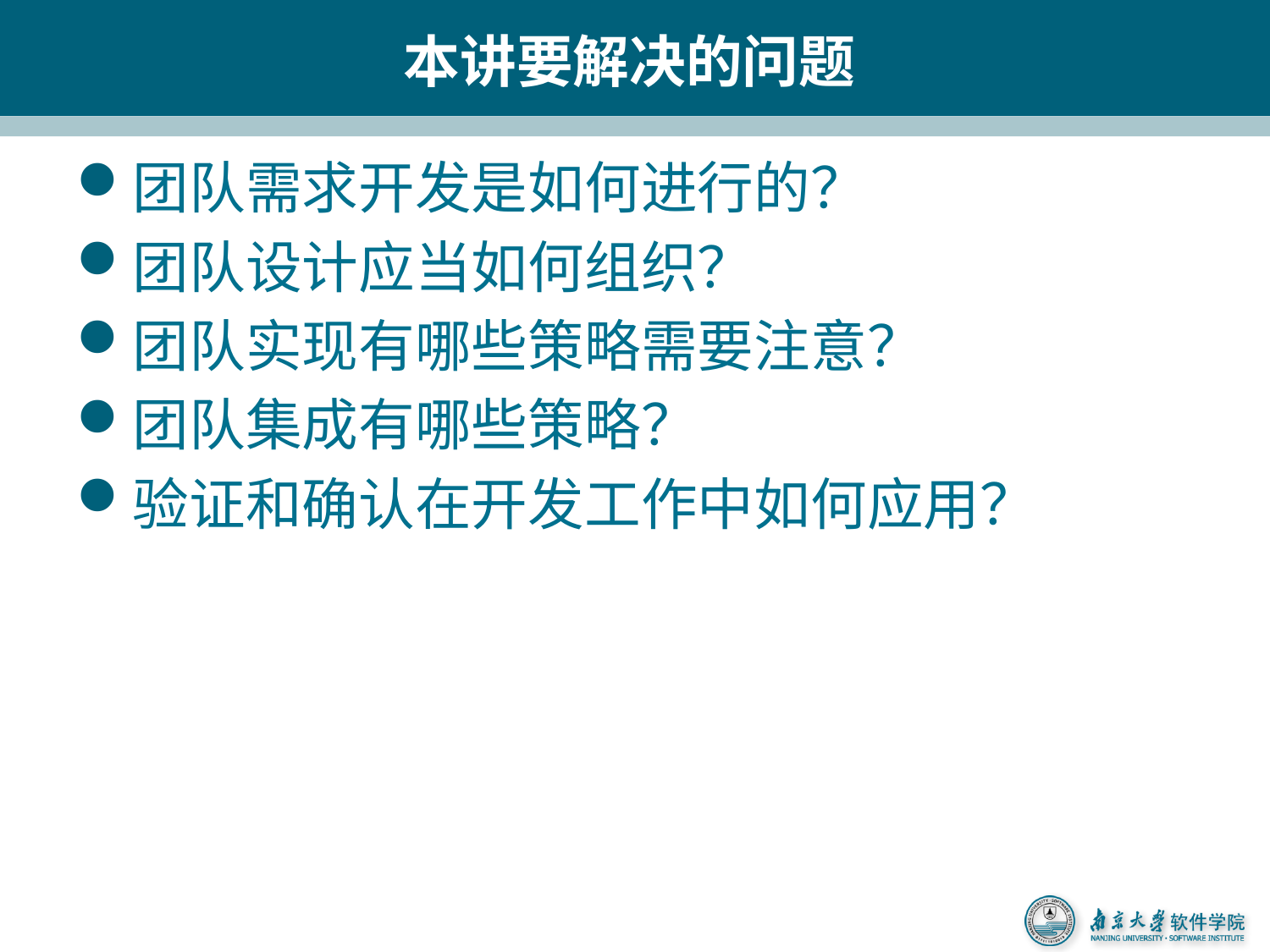

# 本讲要解决的问题
团队需求开发是如何进行的？
团队设计应当如何组织？
团队实现有哪些策略需要注意？
团队集成有哪些策略？
验证和确认在开发工作中如何应用？